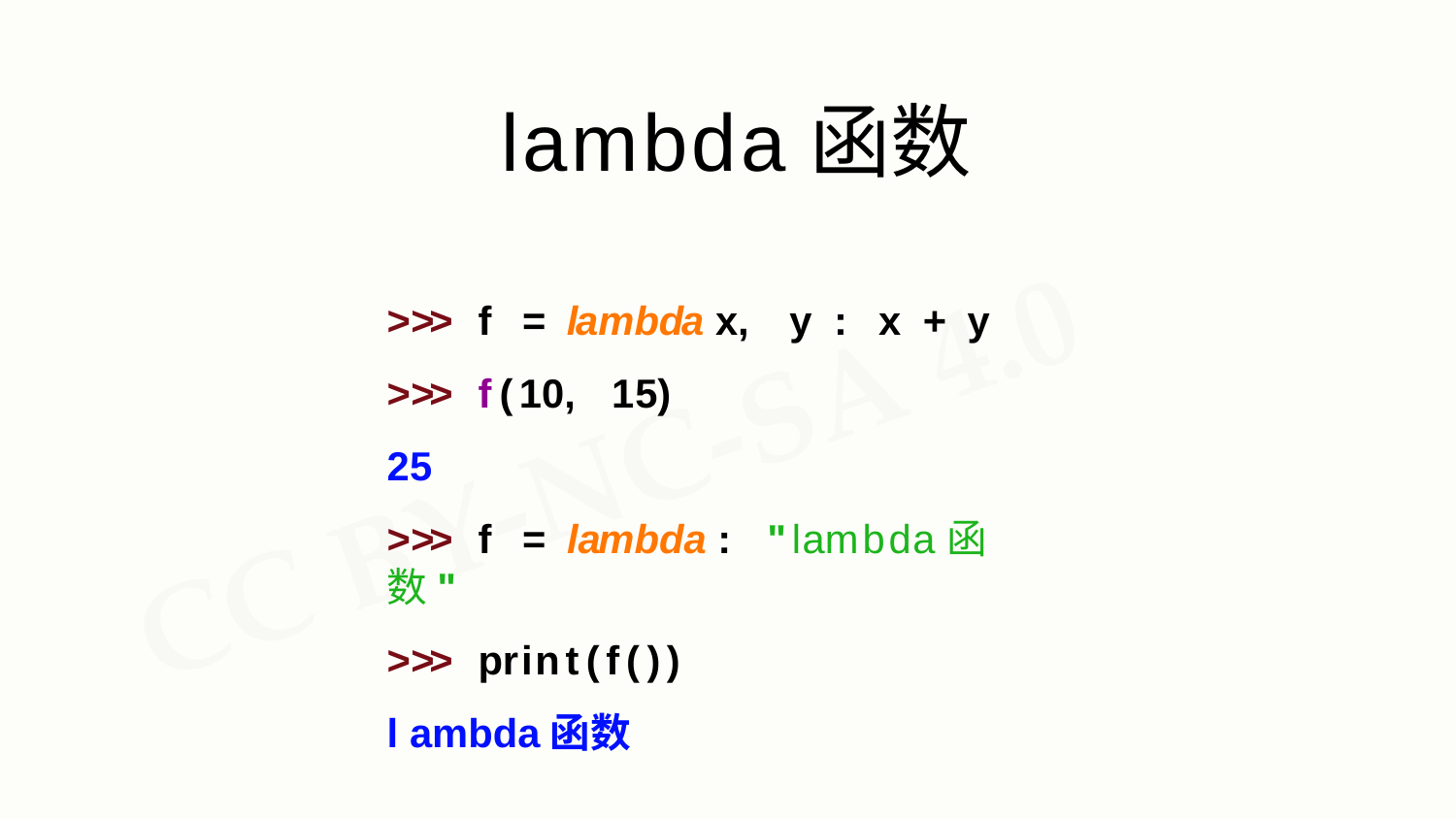

# lambda函数

>>>	f	=	lambda x,	y	:	x	+	y
>>>	f(10,	15)
25
>>>	f	=	lambda :	"lambda函数"
>>>	print(f()) lambda函数